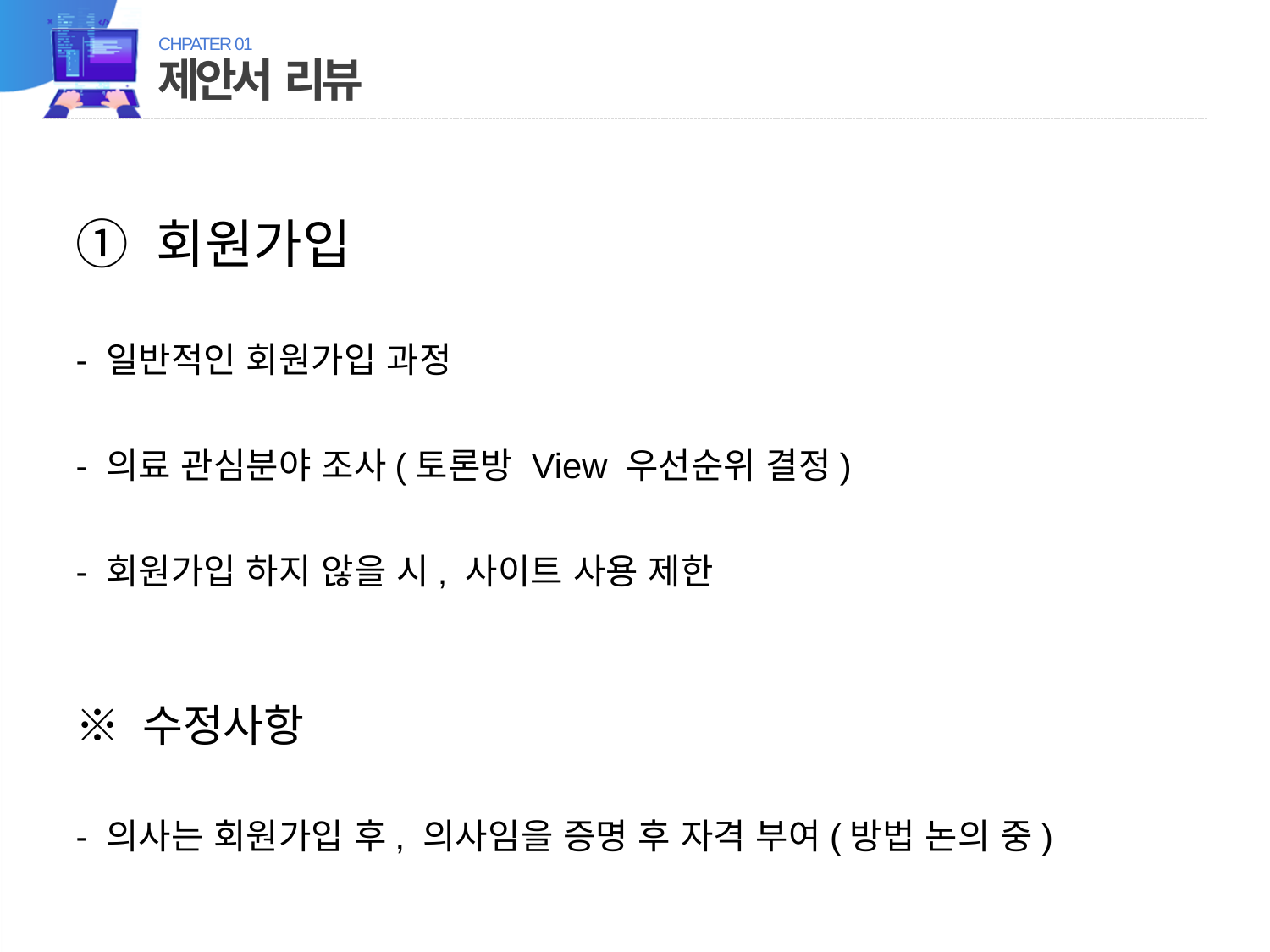

CHPATER 01
# 제안서  리뷰
① 회원가입

- 일반적인 회원가입 과정

- 의료 관심분야 조사(토론방 View 우선순위 결정)

- 회원가입 하지 않을 시, 사이트 사용 제한

※ 수정사항

- 의사는 회원가입 후, 의사임을 증명 후 자격 부여(방법 논의 중)